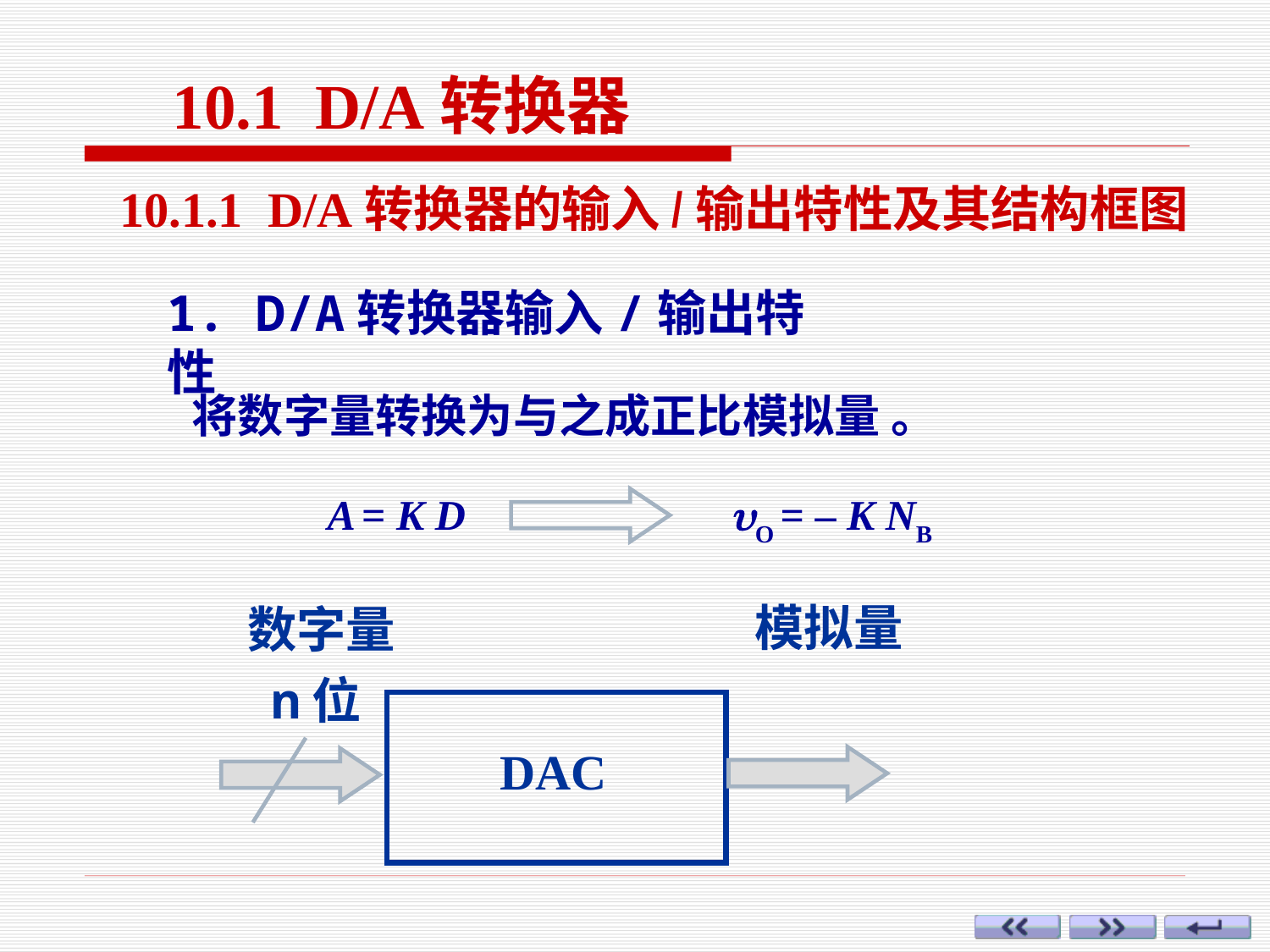

10.1  D/A转换器
10.1.1  D/A转换器的输入/输出特性及其结构框图
1. D/A转换器输入/输出特性
将数字量转换为与之成正比模拟量 。
υO = – K NB
A = K D

模拟量

数字量
n位

DAC